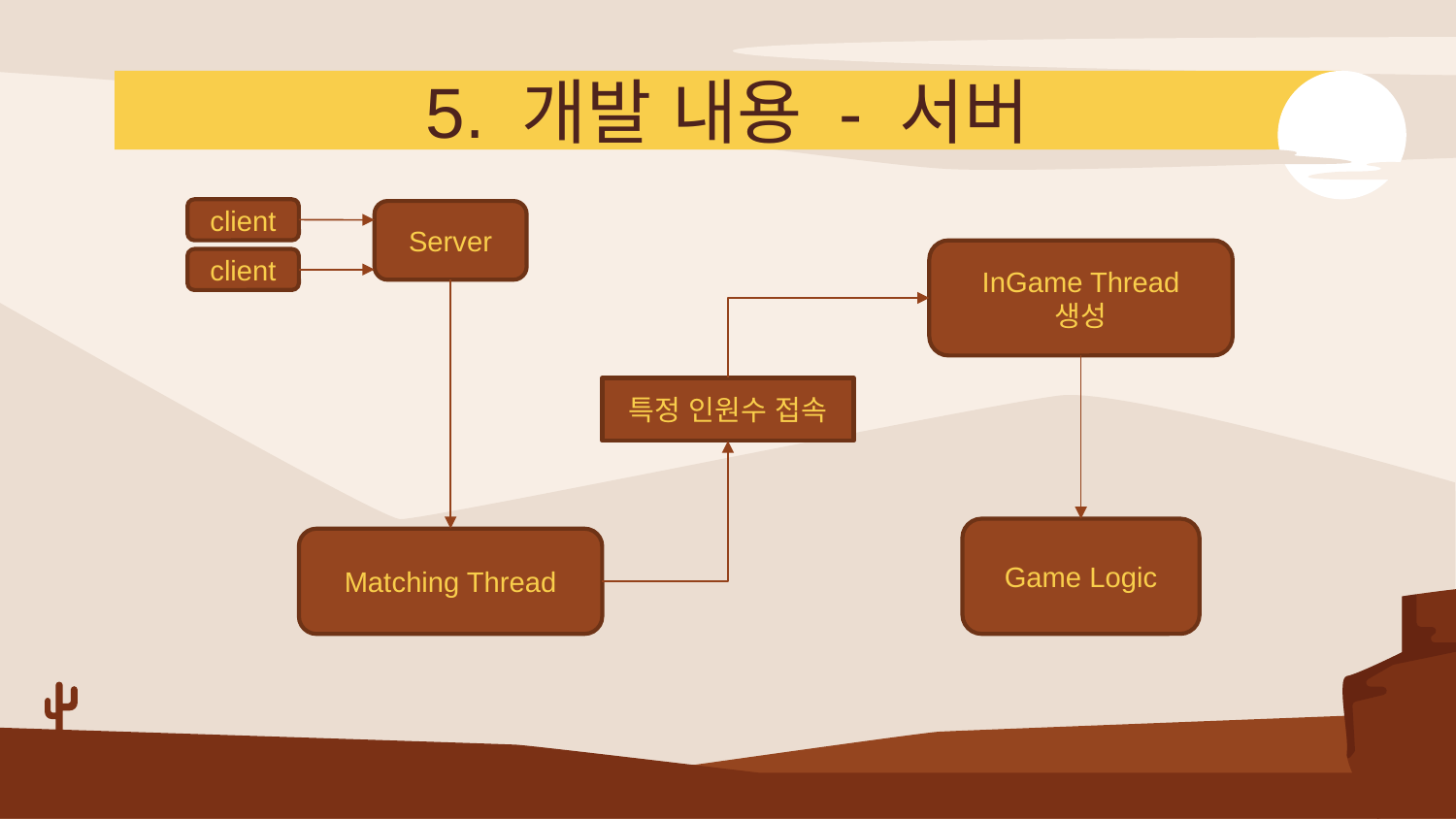

# 5. 개발 내용 - 서버

client
Server
InGame Thread 생성
client
특정 인원수 접속
Game Logic
Matching Thread